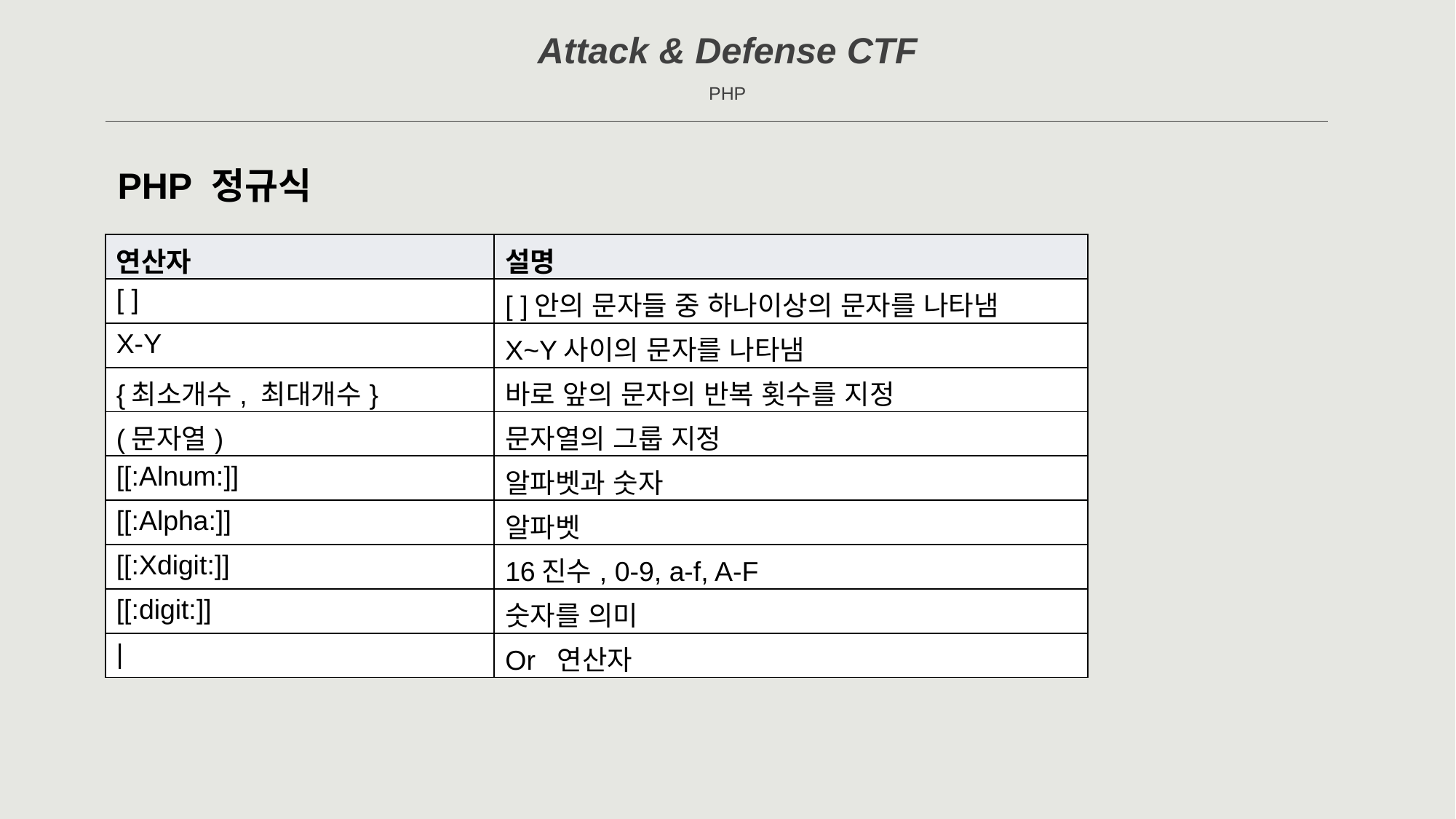

Attack & Defense CTF
PHP
PHP 정규식
| 연산자 | 설명 |
| --- | --- |
| [ ] | [ ]안의 문자들 중 하나이상의 문자를 나타냄 |
| X-Y | X~Y사이의 문자를 나타냄 |
| {최소개수, 최대개수} | 바로 앞의 문자의 반복 횟수를 지정 |
| (문자열) | 문자열의 그룹 지정 |
| [[:Alnum:]] | 알파벳과 숫자 |
| [[:Alpha:]] | 알파벳 |
| [[:Xdigit:]] | 16진수, 0-9, a-f, A-F |
| [[:digit:]] | 숫자를 의미 |
| | | Or 연산자 |